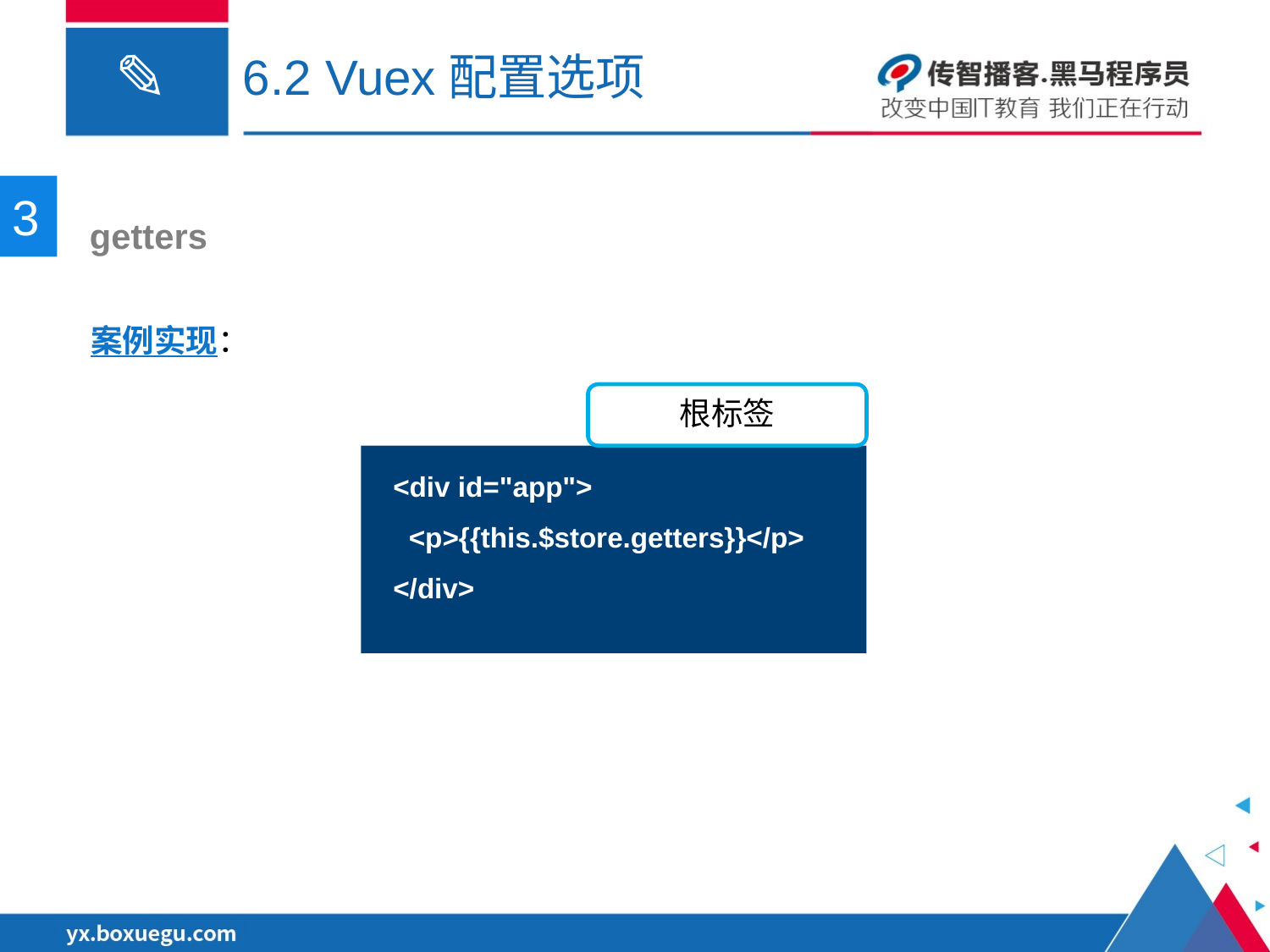

# 6.2 Vuex配置选项

3
  getters
案例实现：
根标签

<div id="app">
  <p>{{this.$store.getters}}</p>
</div>